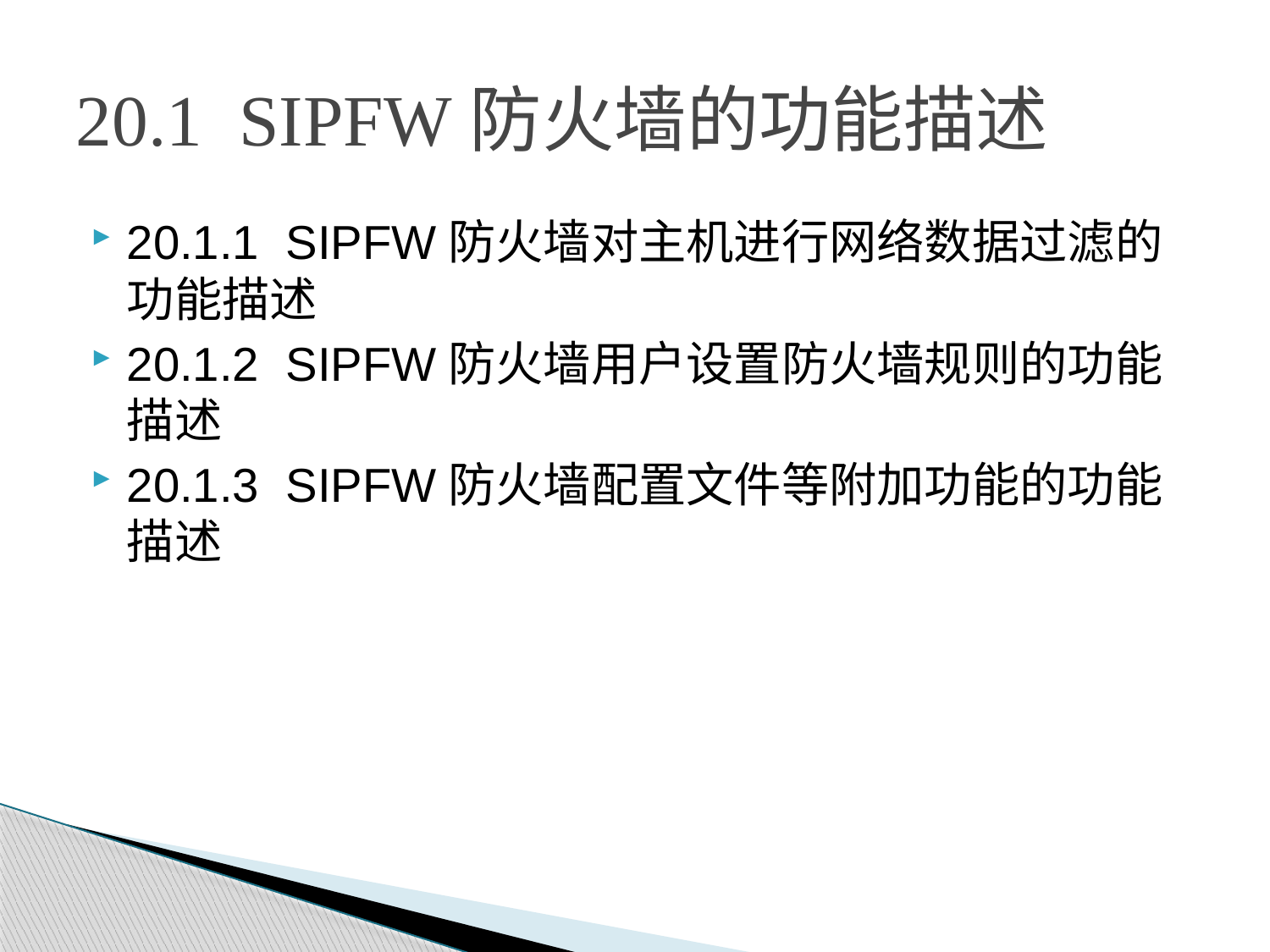

# 20.1  SIPFW防火墙的功能描述
20.1.1  SIPFW防火墙对主机进行网络数据过滤的功能描述
20.1.2  SIPFW防火墙用户设置防火墙规则的功能描述
20.1.3  SIPFW防火墙配置文件等附加功能的功能描述